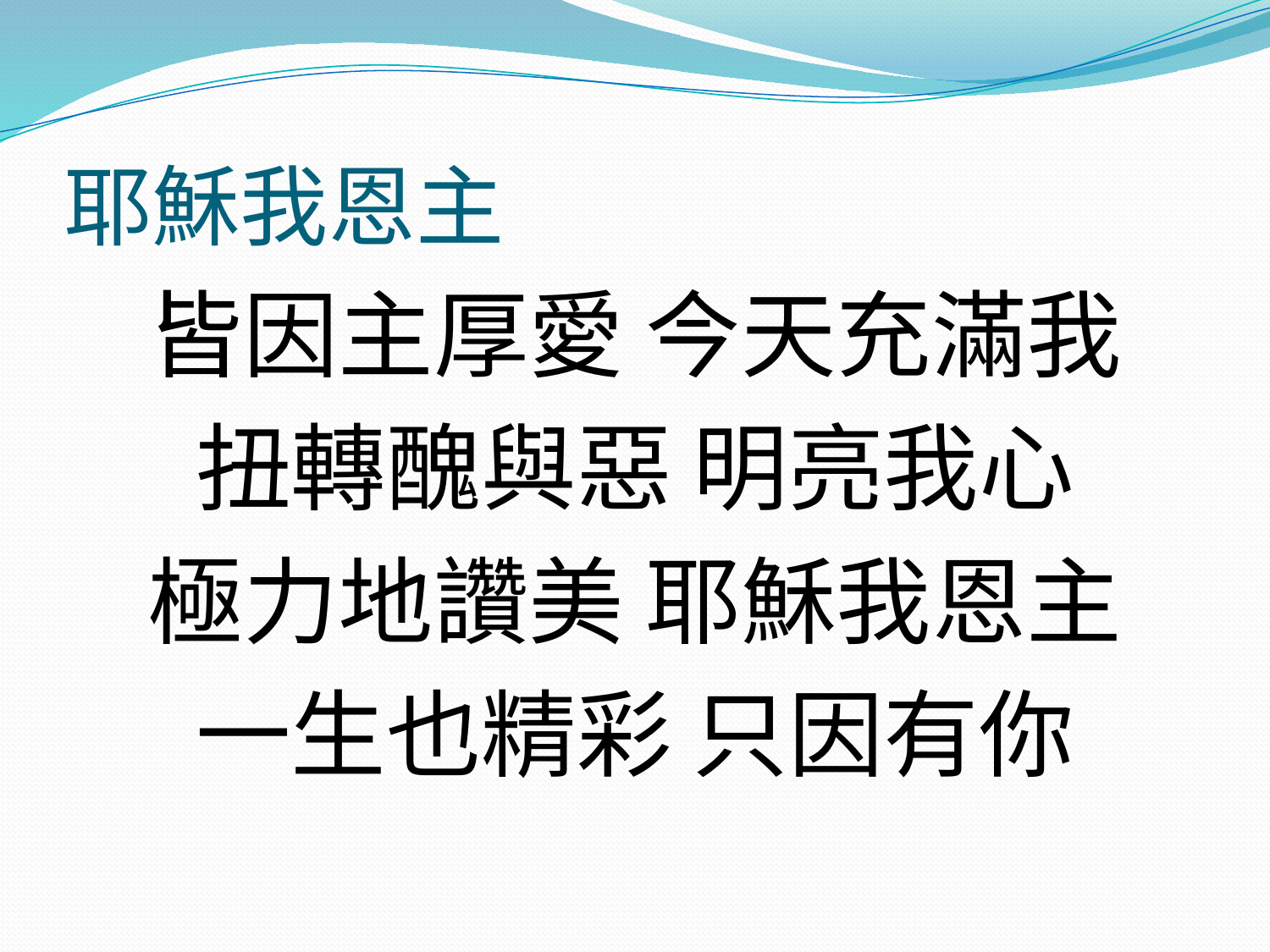

# 耶穌我恩主
皆因主厚愛 今天充滿我
扭轉醜與惡 明亮我心
極力地讚美 耶穌我恩主
一生也精彩 只因有你